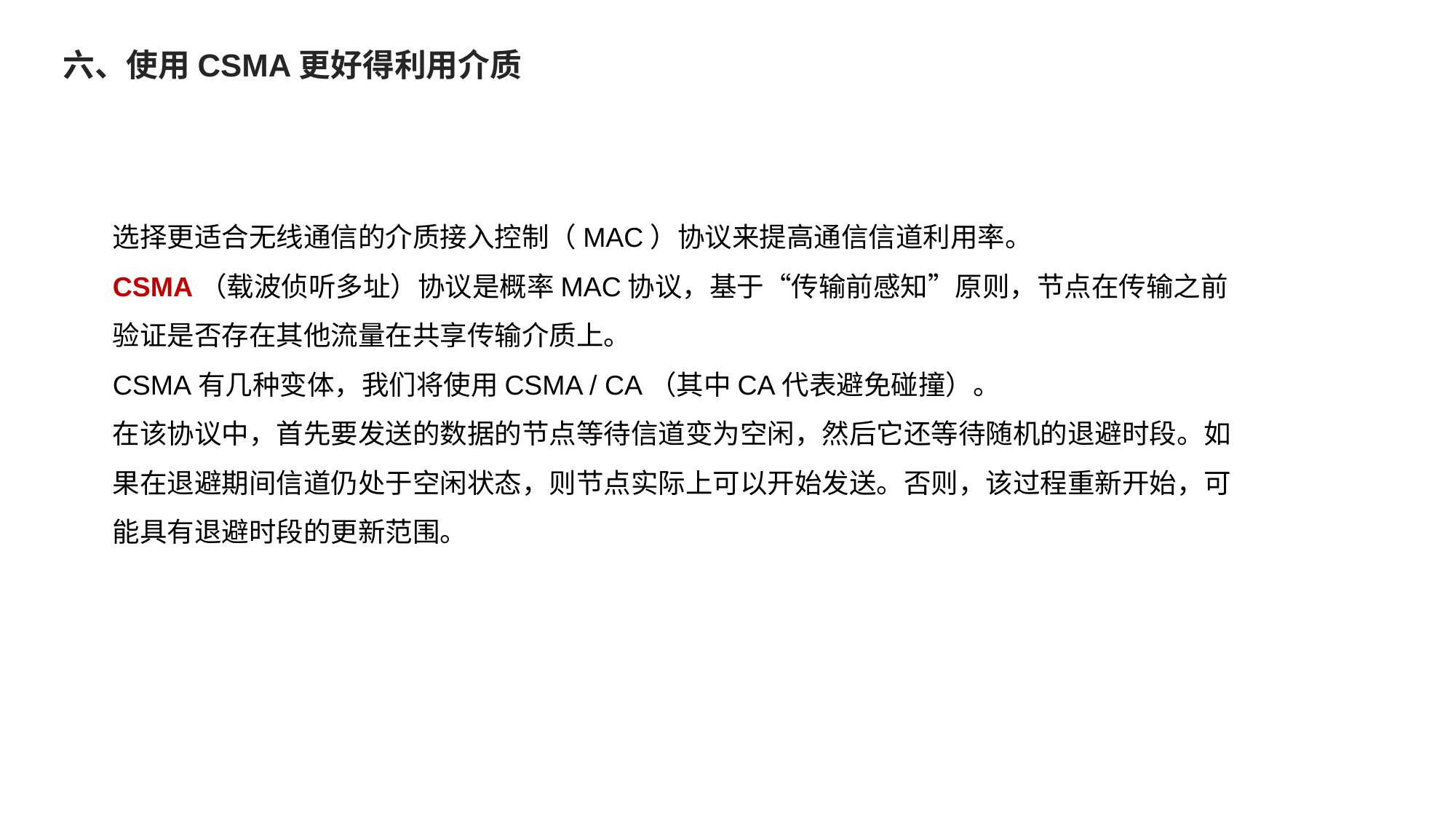

六、使用CSMA更好得利用介质
选择更适合无线通信的介质接入控制（MAC）协议来提高通信信道利用率。
CSMA（载波侦听多址）协议是概率MAC协议，基于“传输前感知”原则，节点在传输之前验证是否存在其他流量在共享传输介质上。
CSMA有几种变体，我们将使用CSMA / CA（其中CA代表避免碰撞）。
在该协议中，首先要发送的数据的节点等待信道变为空闲，然后它还等待随机的退避时段。如果在退避期间信道仍处于空闲状态，则节点实际上可以开始发送。否则，该过程重新开始，可能具有退避时段的更新范围。